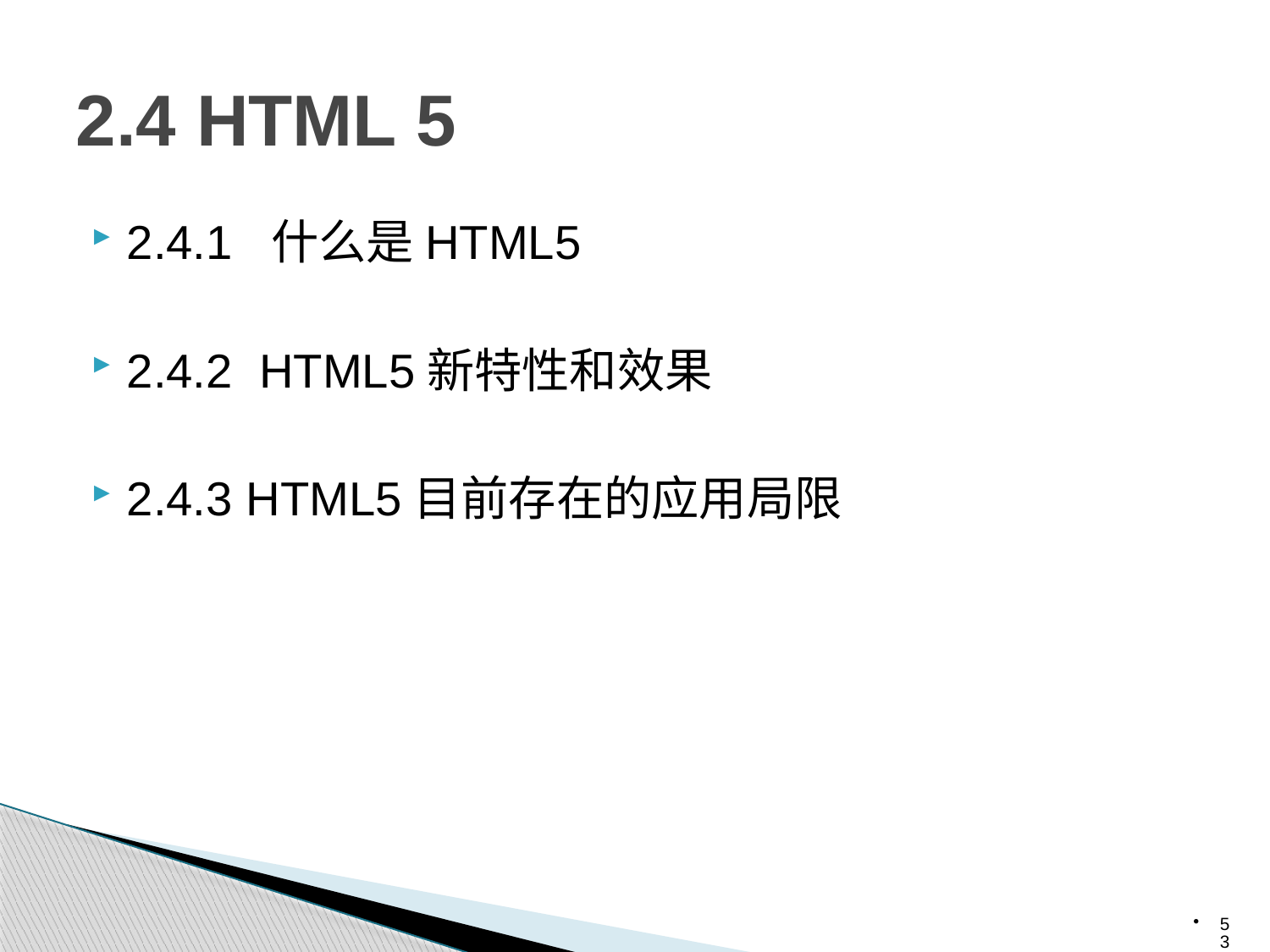

# 2.4 HTML 5
2.4.1  什么是HTML5

2.4.2  HTML5新特性和效果

2.4.3 HTML5目前存在的应用局限

53